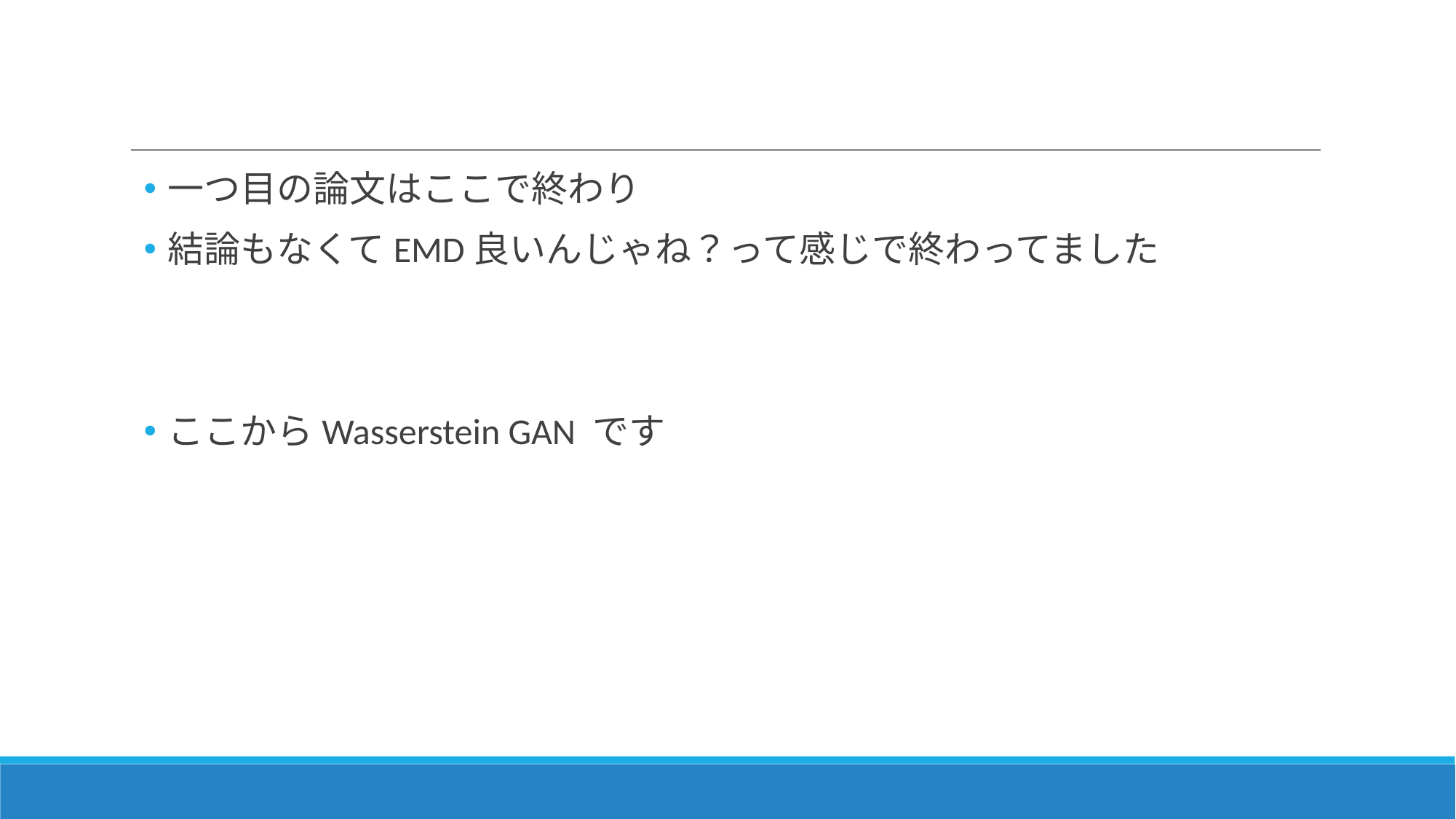

#
一つ目の論文はここで終わり
結論もなくてEMD良いんじゃね？って感じで終わってました

ここからWasserstein GAN です